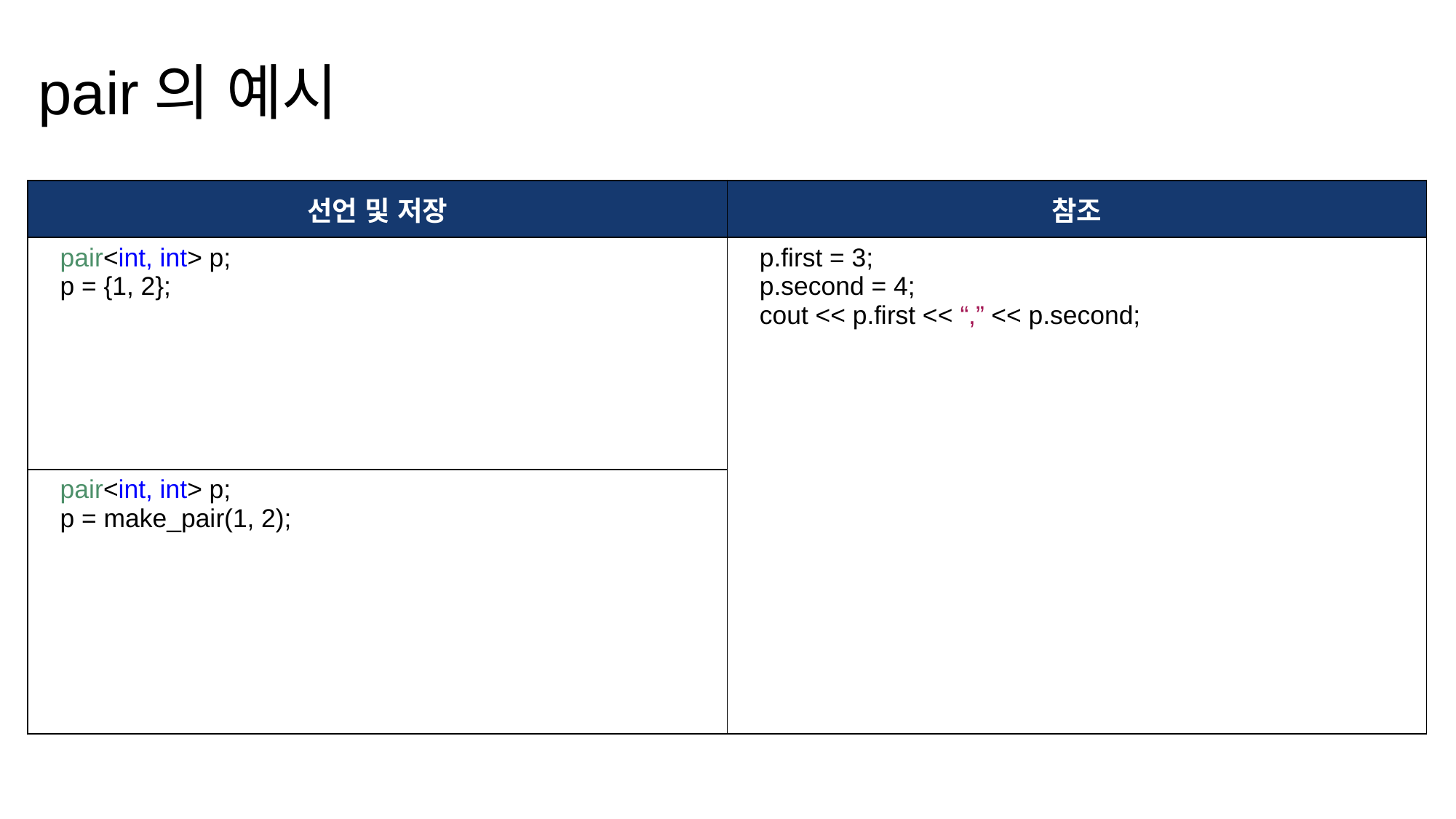

pair의 예시
| 선언 및 저장 | 참조 |
| --- | --- |
| pair<int, int> p; p = {1, 2}; | p.first = 3; p.second = 4; cout << p.first << “,” << p.second; |
| pair<int, int> p; p = make\_pair(1, 2); |  |